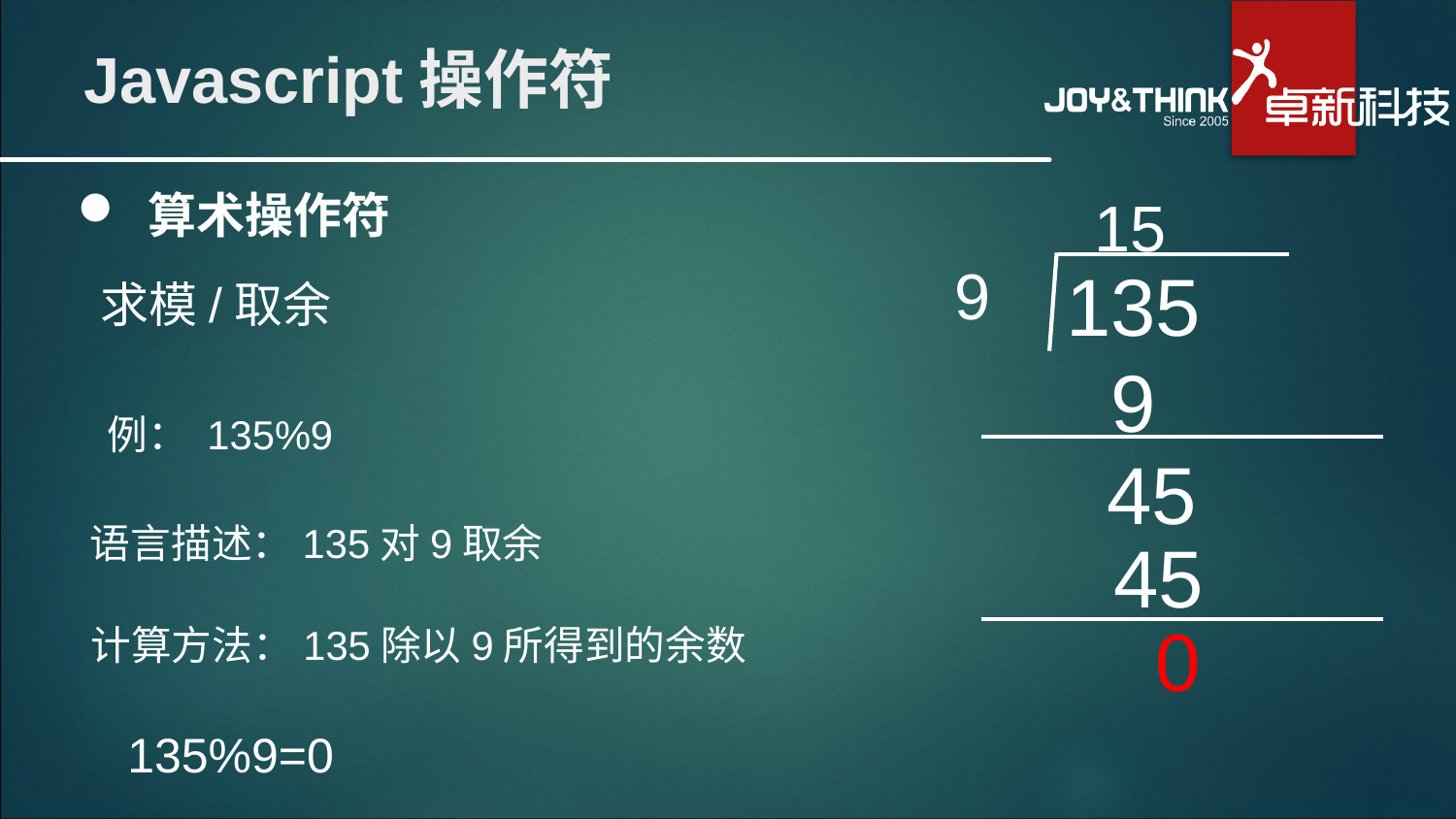

# Javascript操作符
 算术操作符
15
135
  9
9
求模/取余
例： 135%9
45
语言描述：135对9取余
45
0
计算方法：135除以9所得到的余数
135%9=0